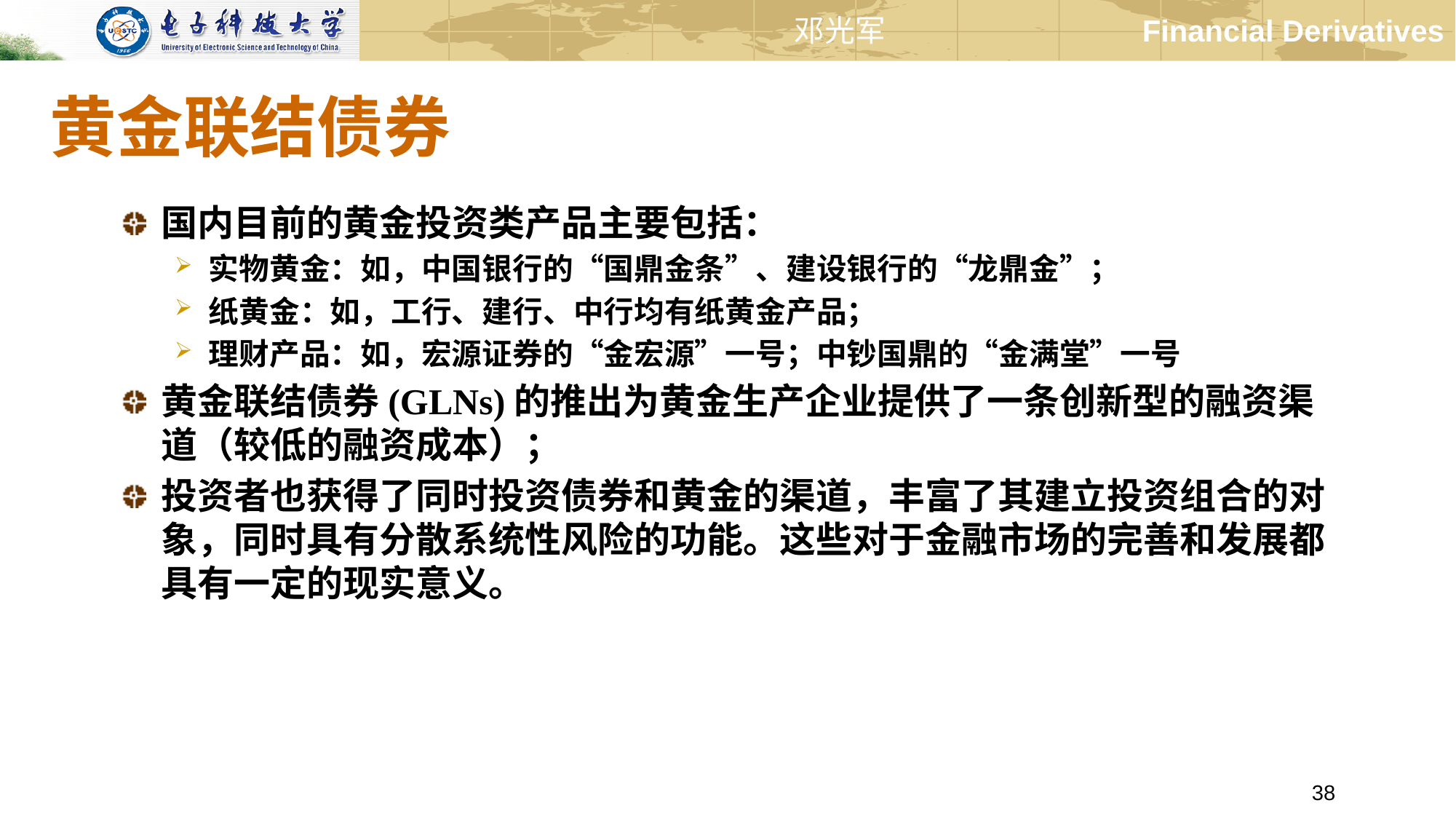

# 黄金联结债券
国内目前的黄金投资类产品主要包括：
实物黄金：如，中国银行的“国鼎金条”、建设银行的“龙鼎金”；
纸黄金：如，工行、建行、中行均有纸黄金产品；
理财产品：如，宏源证券的“金宏源”一号；中钞国鼎的“金满堂”一号
黄金联结债券(GLNs)的推出为黄金生产企业提供了一条创新型的融资渠道（较低的融资成本）；
投资者也获得了同时投资债券和黄金的渠道，丰富了其建立投资组合的对象，同时具有分散系统性风险的功能。这些对于金融市场的完善和发展都具有一定的现实意义。